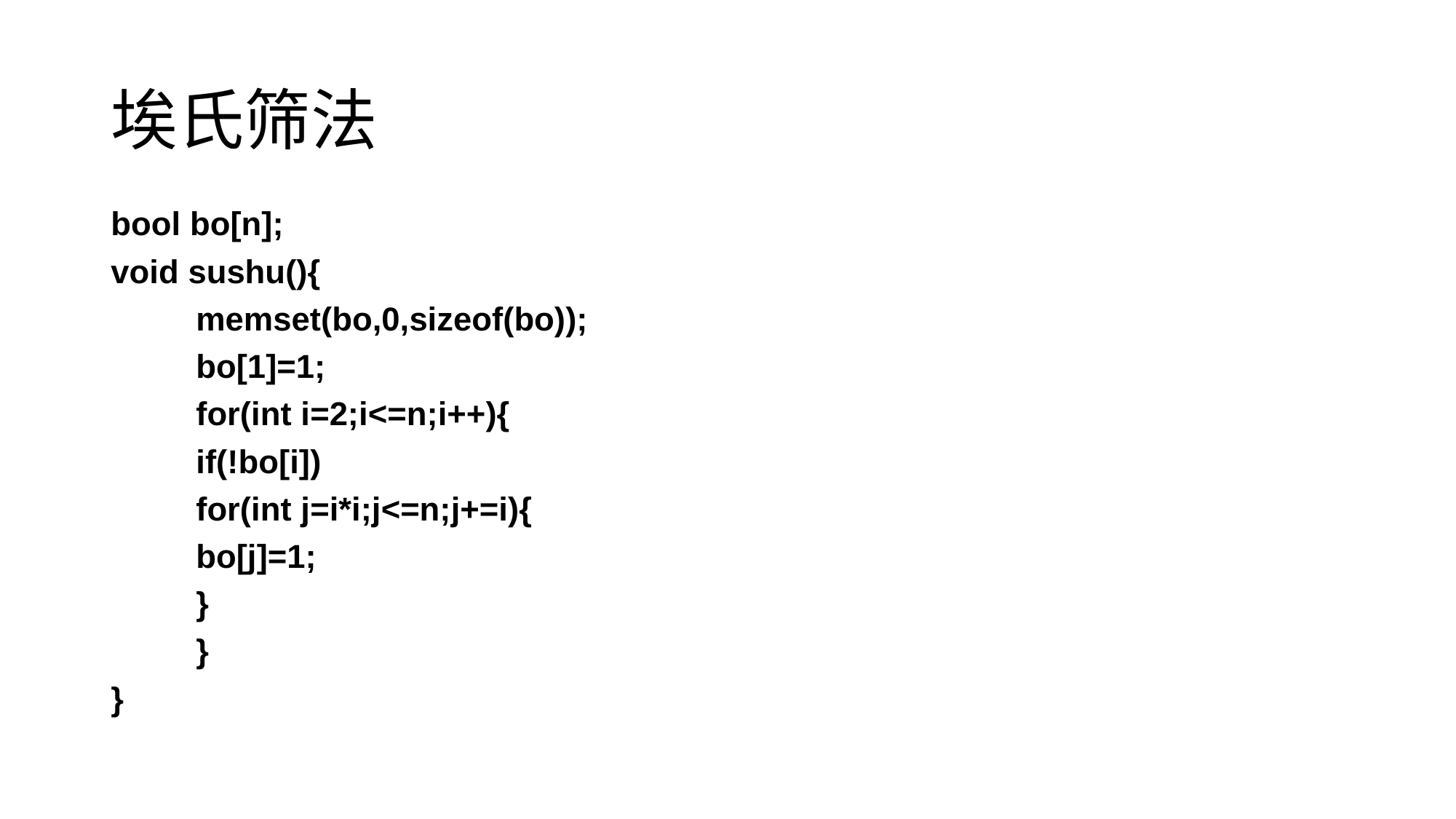

# 埃氏筛法
bool bo[n];
void sushu(){
	memset(bo,0,sizeof(bo));
	bo[1]=1;
	for(int i=2;i<=n;i++){
		if(!bo[i])
			for(int j=i*i;j<=n;j+=i){
				bo[j]=1;
			}
	}
}